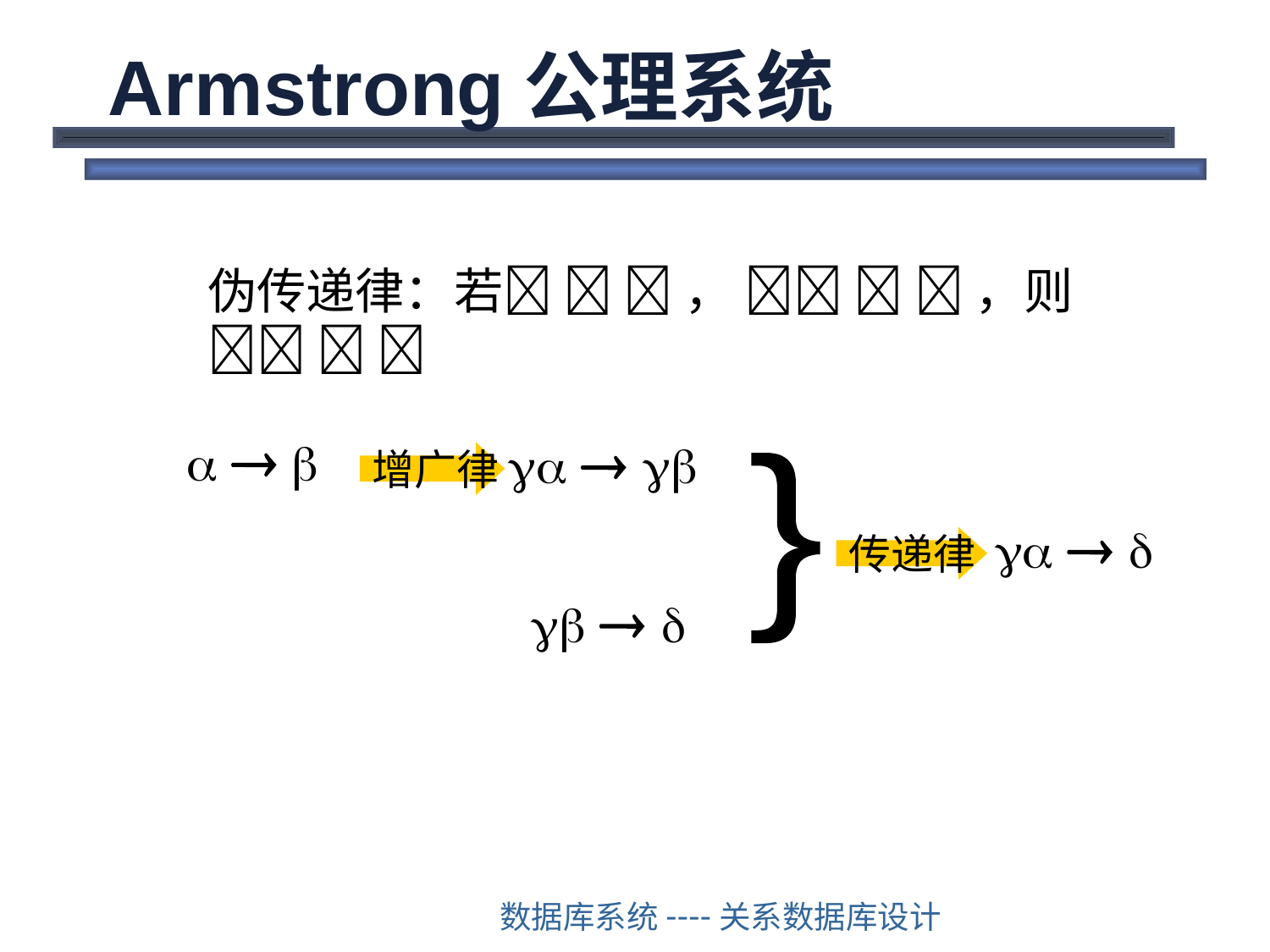

# Armstrong公理系统
伪传递律：若α → β ， γβ → δ ，则γα → δ

α → β
γα → γβ
增广律
}

γα → δ
传递律
γβ → δ
数据库系统----关系数据库设计